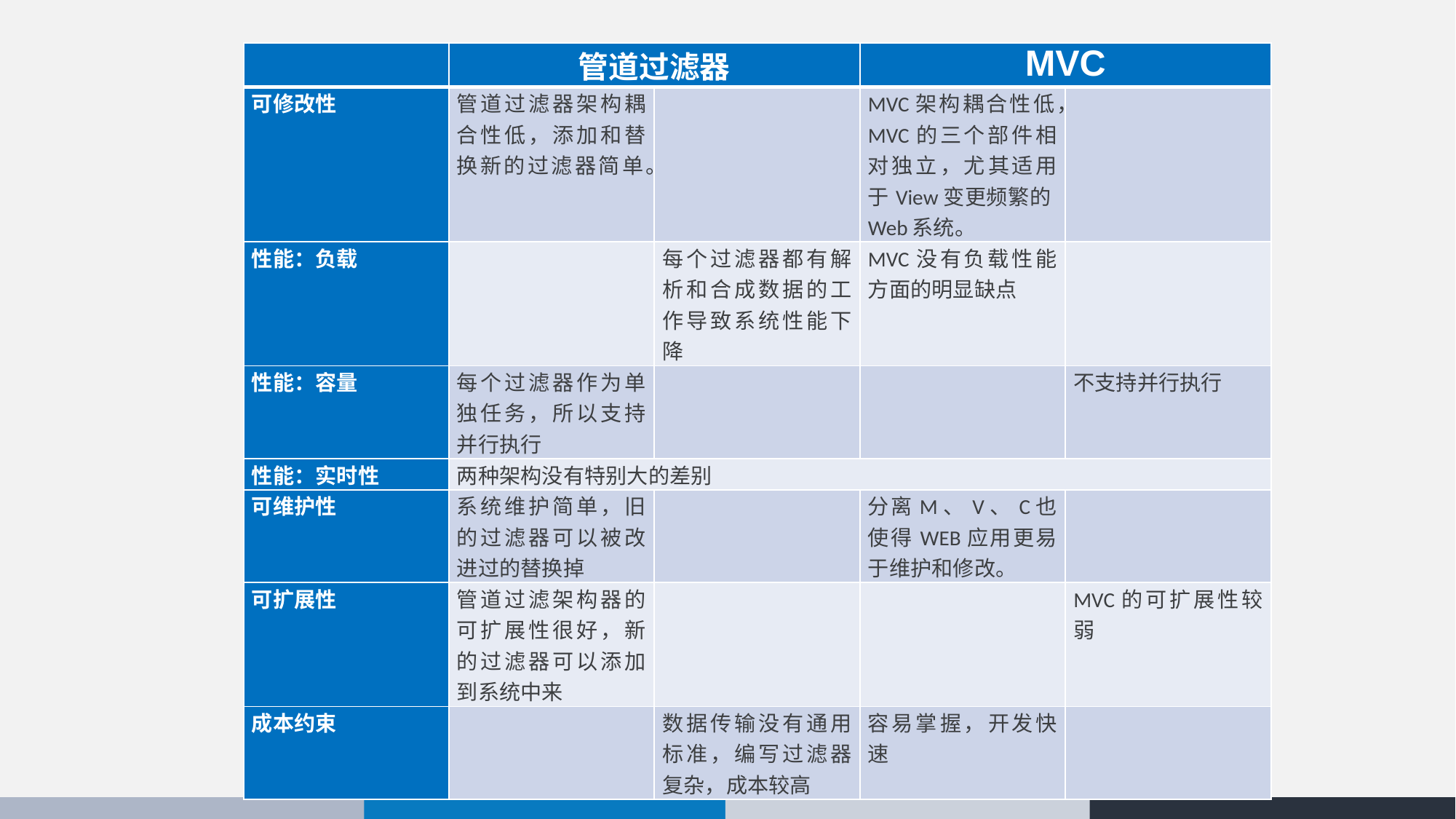

|  | 管道过滤器 |  | MVC |  |
| --- | --- | --- | --- | --- |
| 可修改性 | 管道过滤器架构耦合性低，添加和替换新的过滤器简单。 |  | MVC架构耦合性低，MVC的三个部件相对独立，尤其适用于View变更频繁的Web系统。 |  |
| 性能：负载 |  | 每个过滤器都有解析和合成数据的工作导致系统性能下降 | MVC没有负载性能方面的明显缺点 |  |
| 性能：容量 | 每个过滤器作为单独任务，所以支持并行执行 |  |  | 不支持并行执行 |
| 性能：实时性 | 两种架构没有特别大的差别 |  |  |  |
| 可维护性 | 系统维护简单，旧的过滤器可以被改进过的替换掉 |  | 分离M、V、C也使得WEB应用更易于维护和修改。 |  |
| 可扩展性 | 管道过滤架构器的可扩展性很好，新的过滤器可以添加到系统中来 |  |  | MVC的可扩展性较弱 |
| 成本约束 |  | 数据传输没有通用标准，编写过滤器复杂，成本较高 | 容易掌握，开发快速 |  |